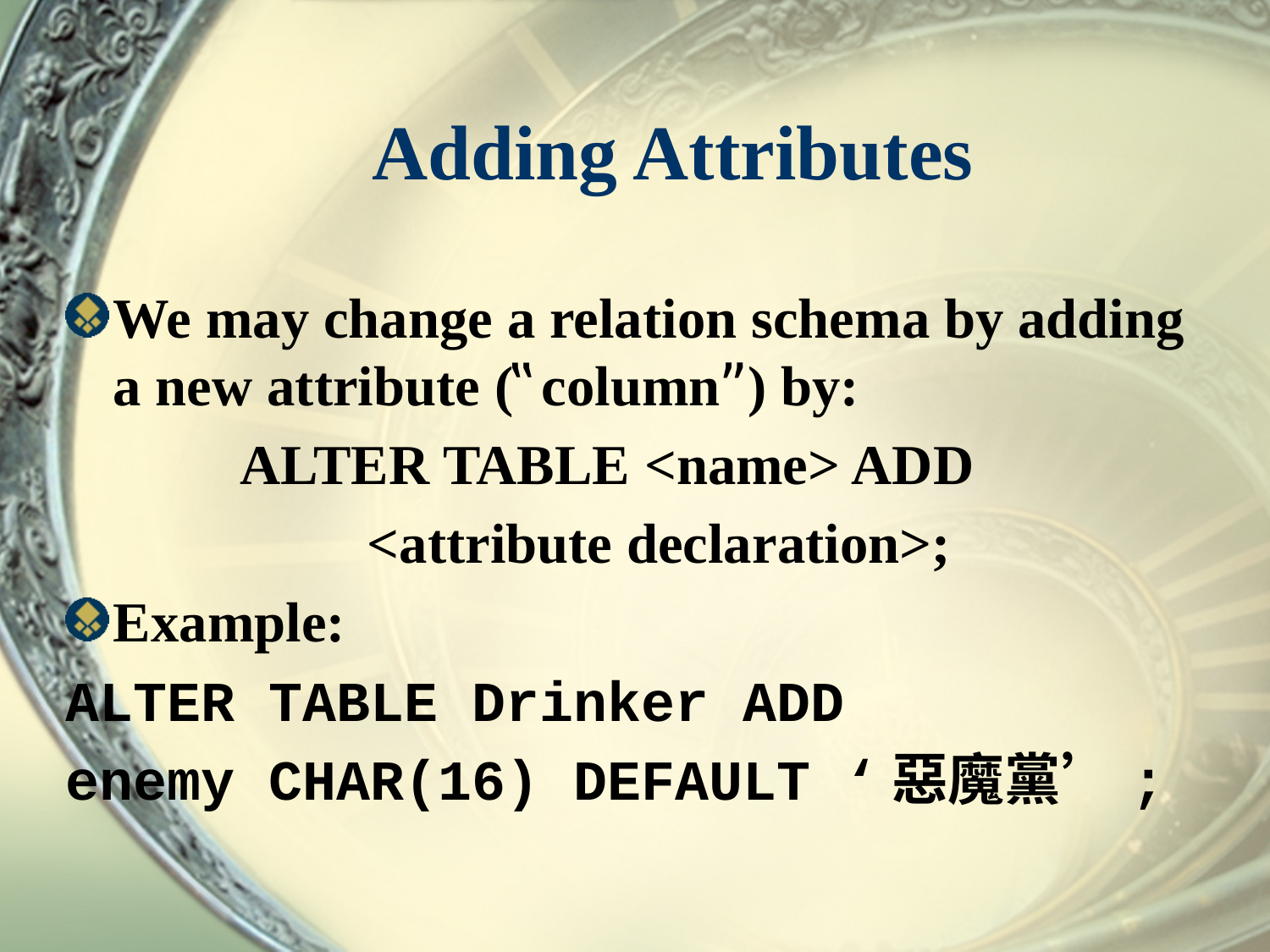

# Adding Attributes
We may change a relation schema by adding a new attribute (“column”) by:
		ALTER TABLE <name> ADD
			<attribute declaration>;
Example:
ALTER TABLE Drinker ADD
enemy CHAR(16) DEFAULT ‘惡魔黨’;